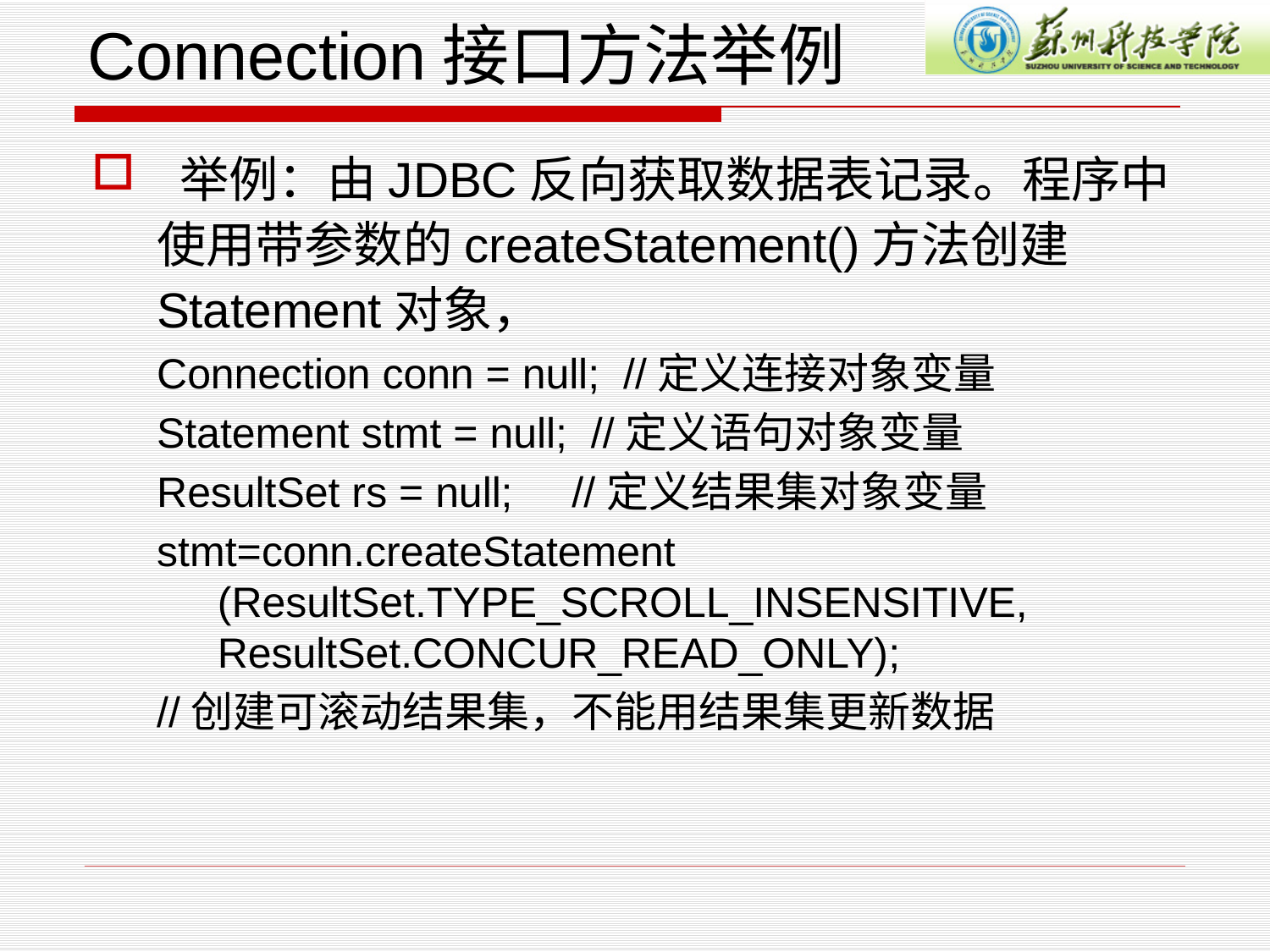

# Connection接口方法举例
 举例：由JDBC反向获取数据表记录。程序中使用带参数的createStatement()方法创建Statement对象，
Connection conn = null;  //定义连接对象变量
Statement stmt = null;  //定义语句对象变量
ResultSet rs = null;     //定义结果集对象变量
stmt=conn.createStatement (ResultSet.TYPE_SCROLL_INSENSITIVE, ResultSet.CONCUR_READ_ONLY);
//创建可滚动结果集，不能用结果集更新数据